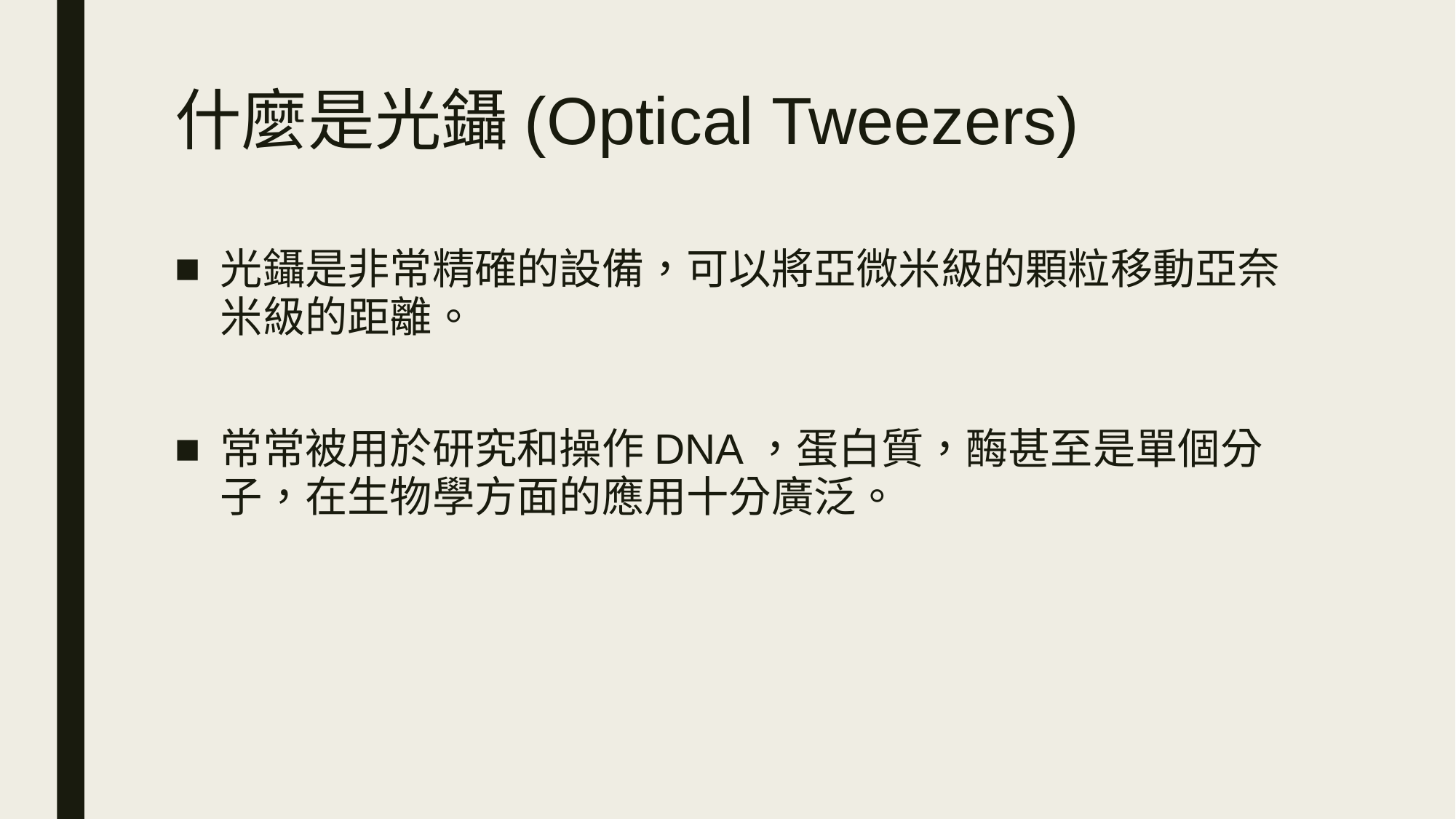

# 什麼是光鑷(Optical Tweezers)
光鑷是非常精確的設備，可以將亞微米級的顆粒移動亞奈米級的距離。

常常被用於研究和操作DNA，蛋白質，酶甚至是單個分子，在生物學方面的應用十分廣泛。